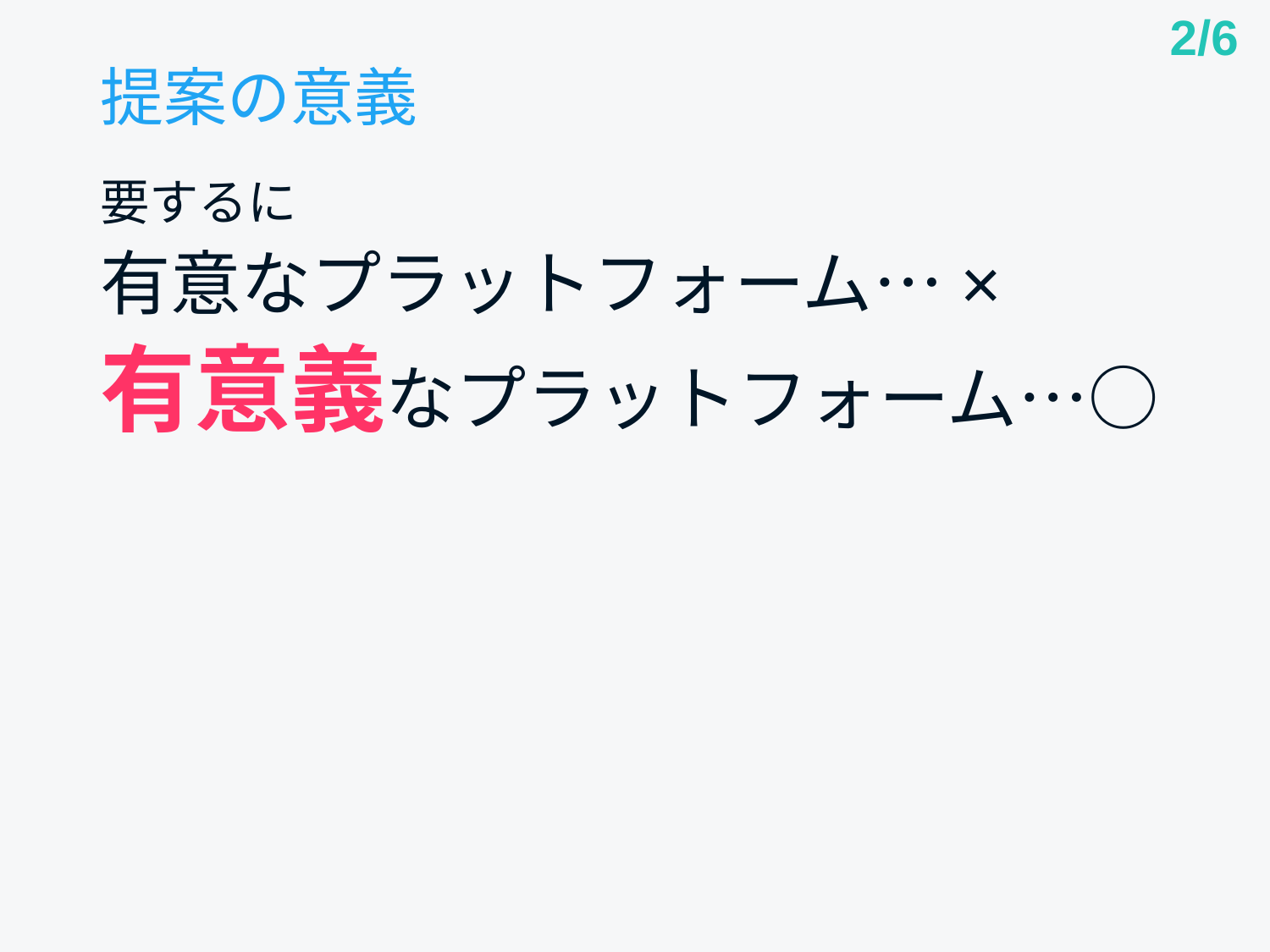

2/6
# 提案の意義
要するに
有意なプラットフォーム…×
有意義なプラットフォーム…○